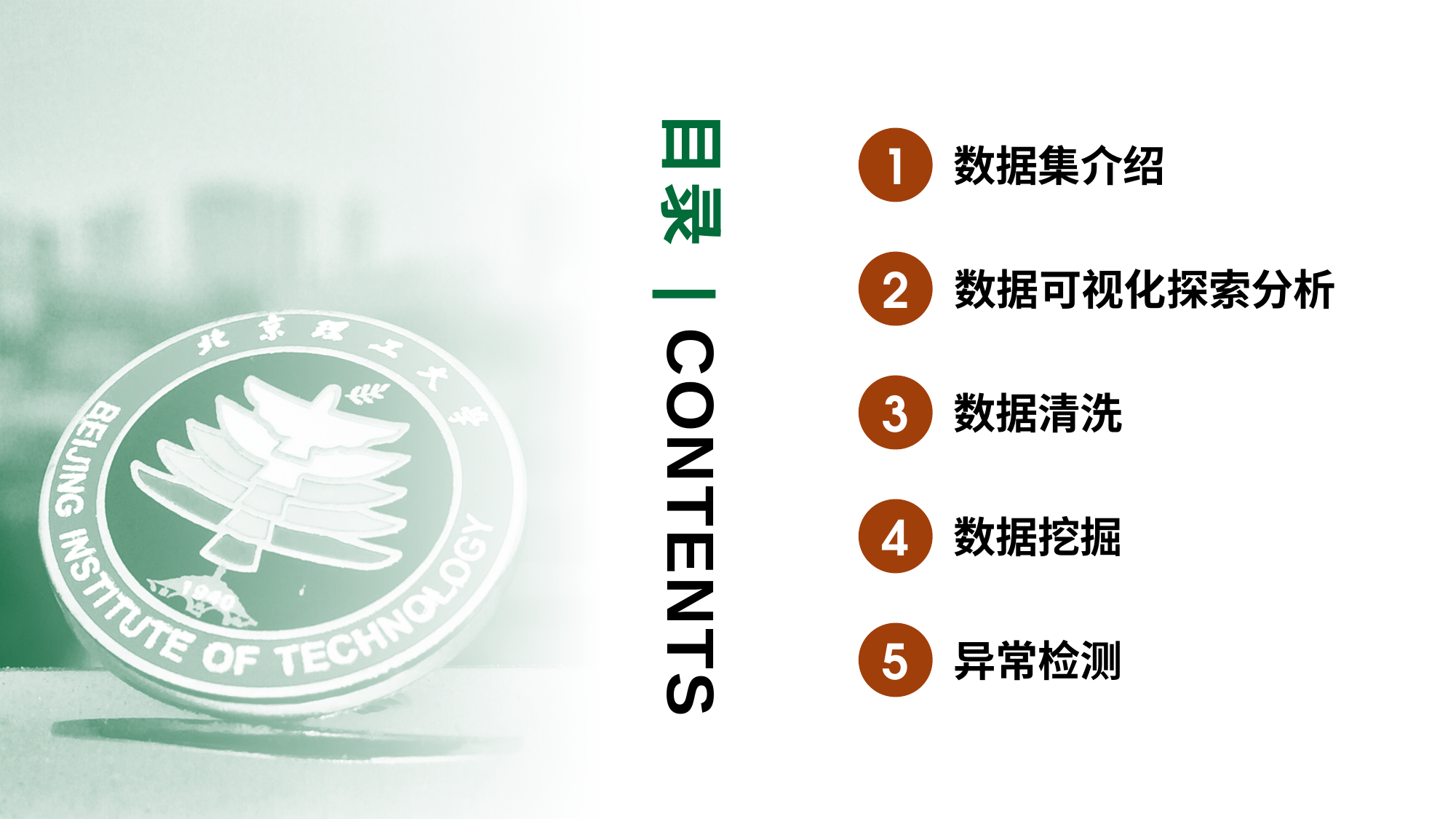

目录 | CONTENTS
1
数据集介绍
2
数据可视化探索分析
3
数据清洗
4
数据挖掘
5
异常检测